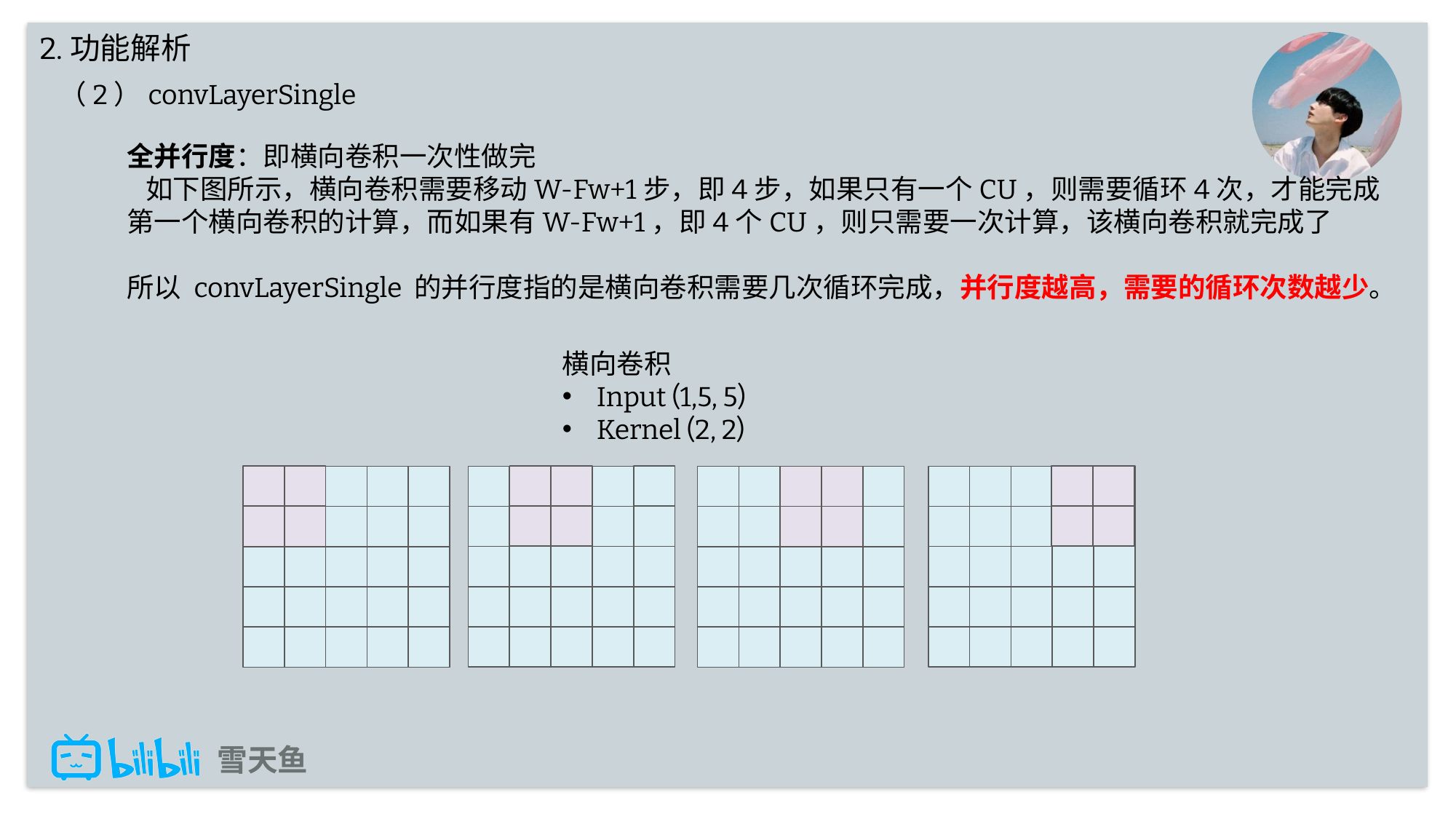

2.功能解析
（2）convLayerSingle
全并行度：即横向卷积一次性做完
  如下图所示，横向卷积需要移动W-Fw+1步，即4步，如果只有一个CU，则需要循环4次，才能完成
第一个横向卷积的计算，而如果有W-Fw+1，即4个CU，则只需要一次计算，该横向卷积就完成了

所以 convLayerSingle 的并行度指的是横向卷积需要几次循环完成，并行度越高，需要的循环次数越少。
横向卷积
Input (1,5, 5)
Kernel (2, 2)